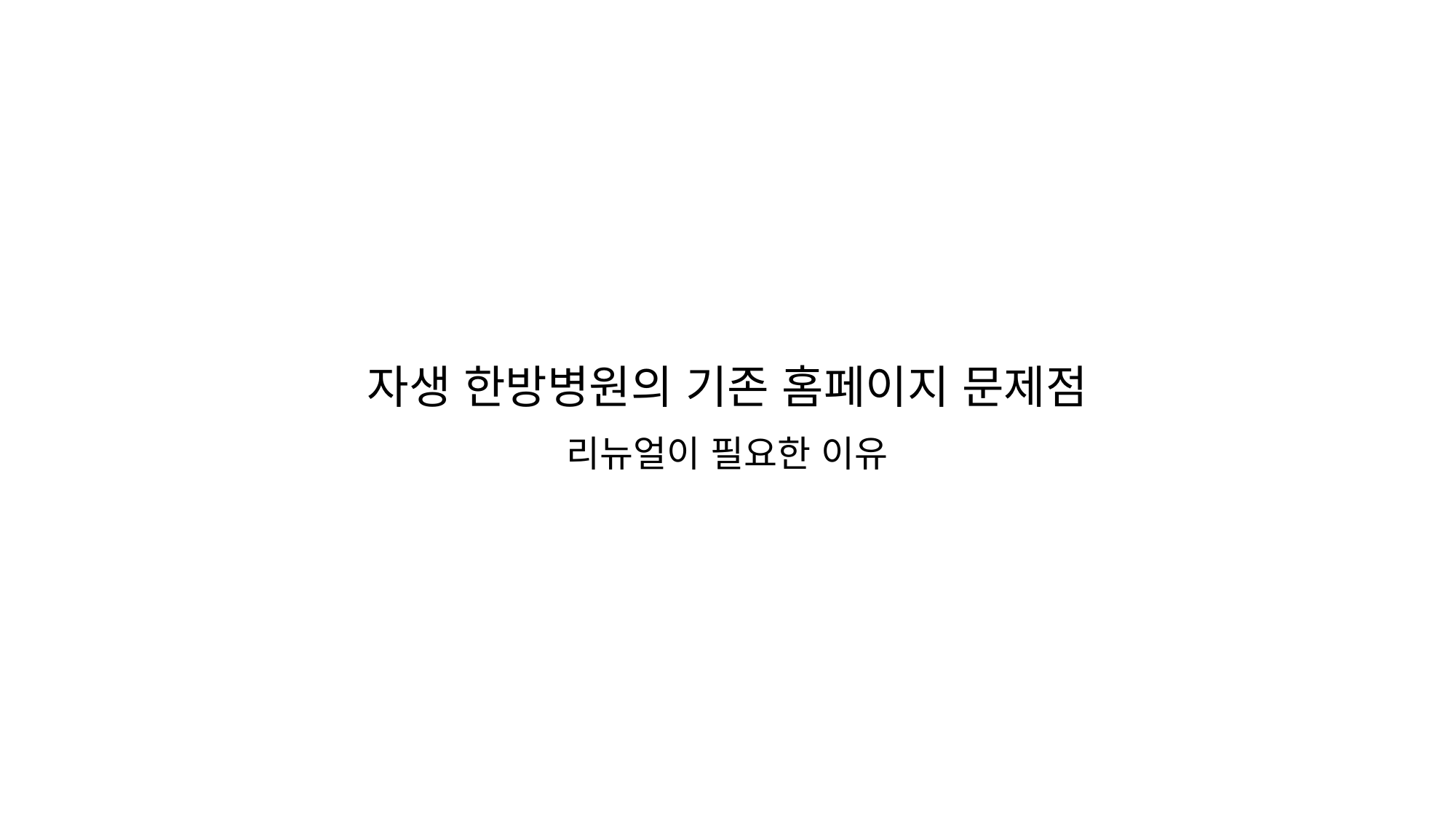

# 자생 한방병원의 기존 홈페이지 문제점
리뉴얼이 필요한 이유